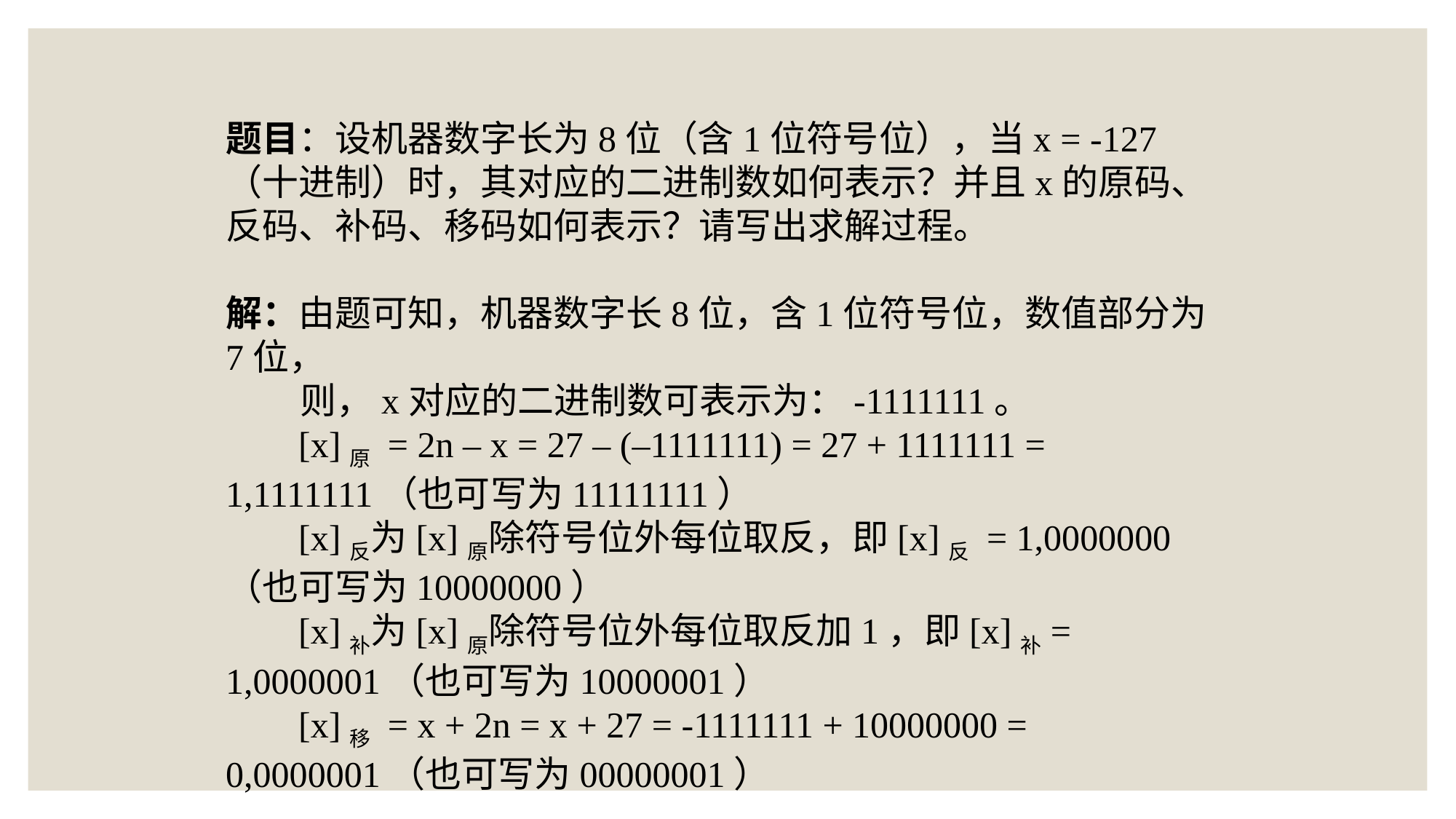

题目：设机器数字长为8位（含1位符号位），当x = -127（十进制）时，其对应的二进制数如何表示？并且x的原码、反码、补码、移码如何表示？请写出求解过程。

解：由题可知，机器数字长8位，含1位符号位，数值部分为7位，
        则，x对应的二进制数可表示为：-1111111。
        [x]原 = 2n – x = 27 – (–1111111) = 27 + 1111111 = 1,1111111（也可写为11111111）
        [x]反为[x]原除符号位外每位取反，即[x]反 = 1,0000000（也可写为10000000）
        [x]补为[x]原除符号位外每位取反加1，即[x]补= 1,0000001（也可写为10000001）
        [x]移 = x + 2n = x + 27 = -1111111 + 10000000 = 0,0000001（也可写为00000001）